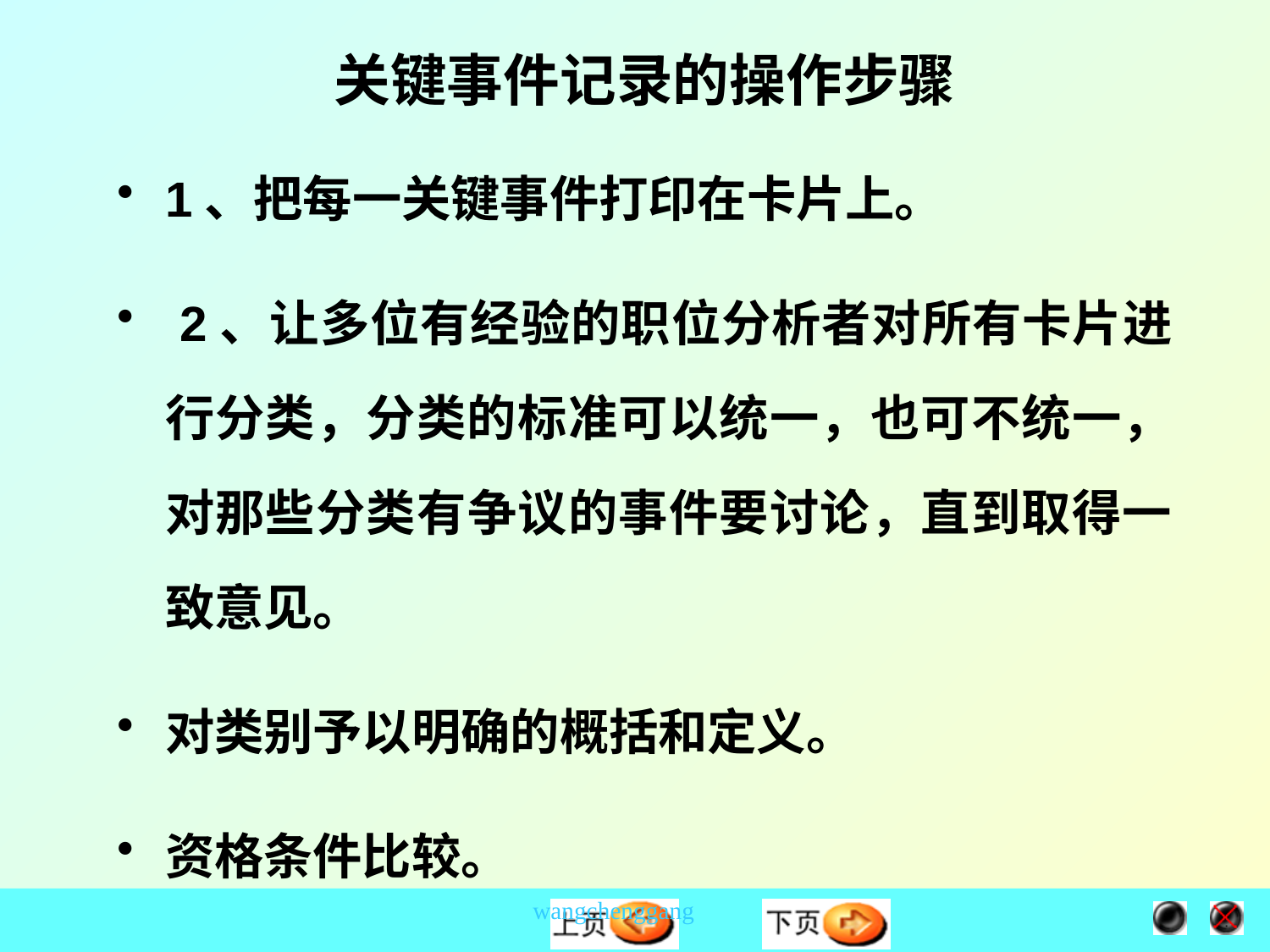

# 关键事件记录的操作步骤
1、把每一关键事件打印在卡片上。
 2、让多位有经验的职位分析者对所有卡片进行分类，分类的标准可以统一，也可不统一，对那些分类有争议的事件要讨论，直到取得一致意见。
对类别予以明确的概括和定义。
资格条件比较。
wangchenggang